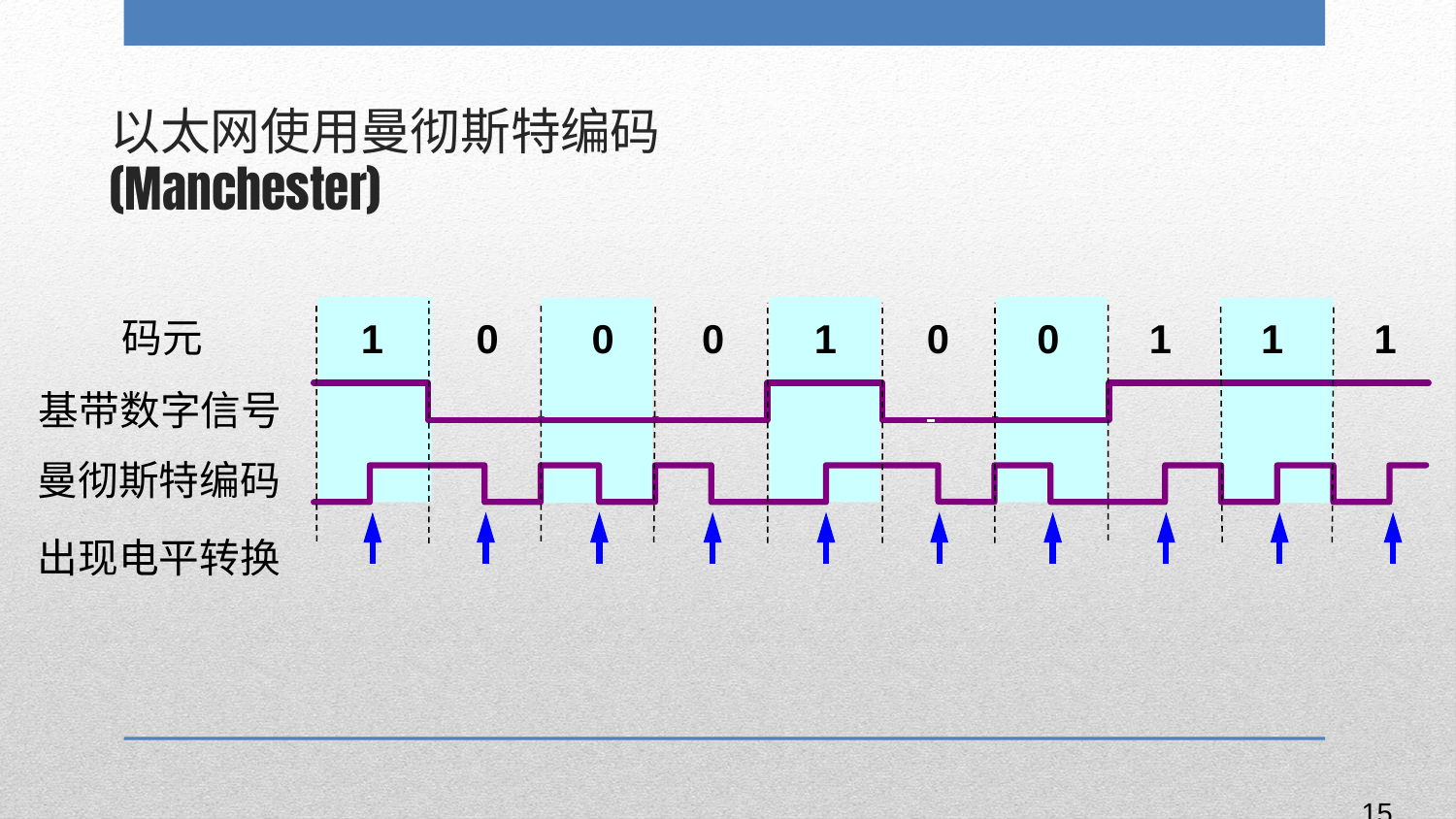

以太网使用曼彻斯特编码
(Manchester)

 码元
1
0
0
0
1
0
0
1
1
1
    基带数字信号

曼彻斯特编码

出现电平转换
15